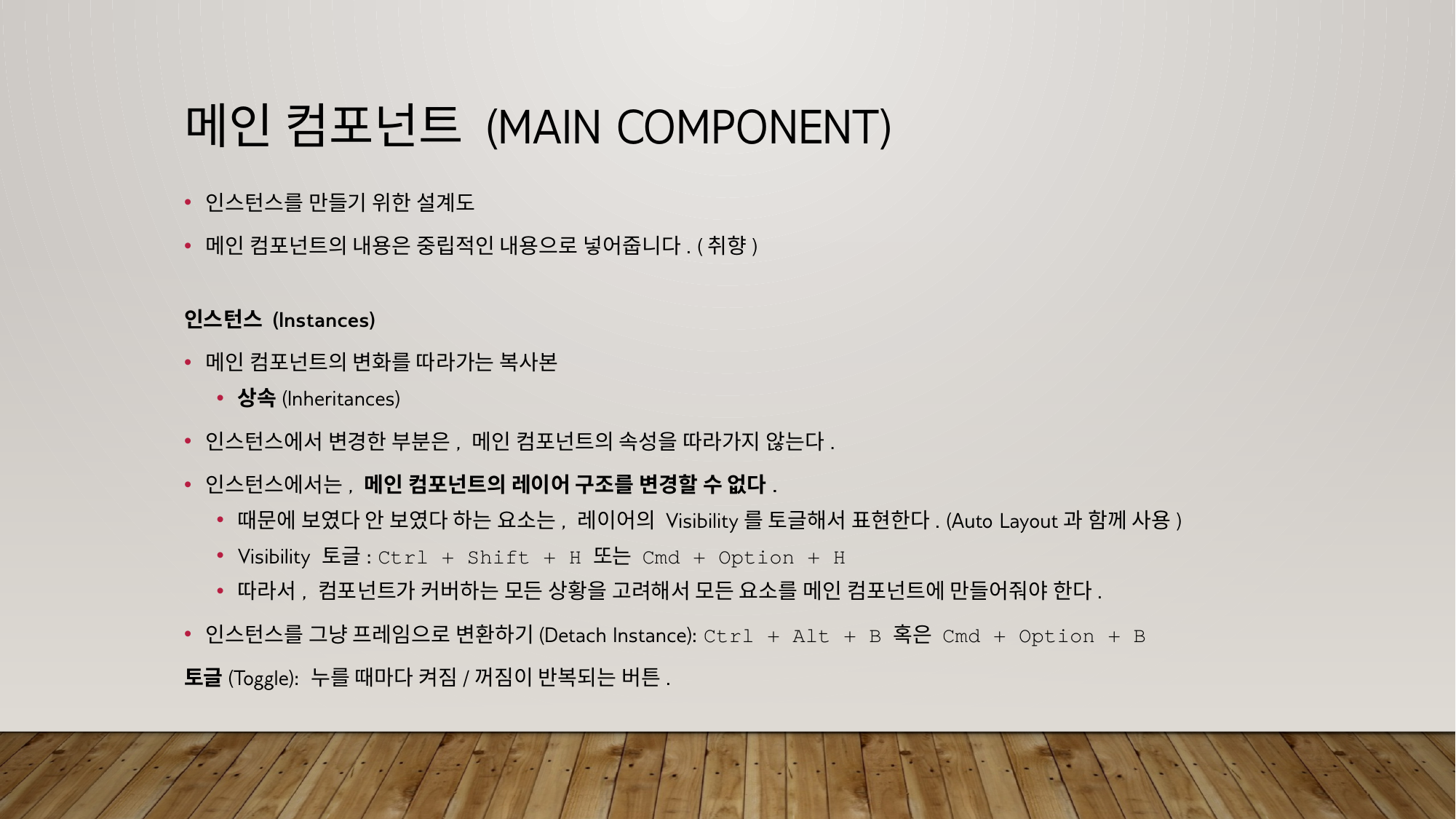

# 메인 컴포넌트 (Main Component)
인스턴스를 만들기 위한 설계도
메인 컴포넌트의 내용은 중립적인 내용으로 넣어줍니다. (취향)
인스턴스 (Instances)
메인 컴포넌트의 변화를 따라가는 복사본
상속(Inheritances)
인스턴스에서 변경한 부분은, 메인 컴포넌트의 속성을 따라가지 않는다.
인스턴스에서는, 메인 컴포넌트의 레이어 구조를 변경할 수 없다.
때문에 보였다 안 보였다 하는 요소는, 레이어의 Visibility를 토글해서 표현한다. (Auto Layout과 함께 사용)
Visibility 토글: Ctrl + Shift + H 또는 Cmd + Option + H
따라서, 컴포넌트가 커버하는 모든 상황을 고려해서 모든 요소를 메인 컴포넌트에 만들어줘야 한다.
인스턴스를 그냥 프레임으로 변환하기(Detach Instance): Ctrl + Alt + B 혹은 Cmd + Option + B
토글(Toggle): 누를 때마다 켜짐/꺼짐이 반복되는 버튼.